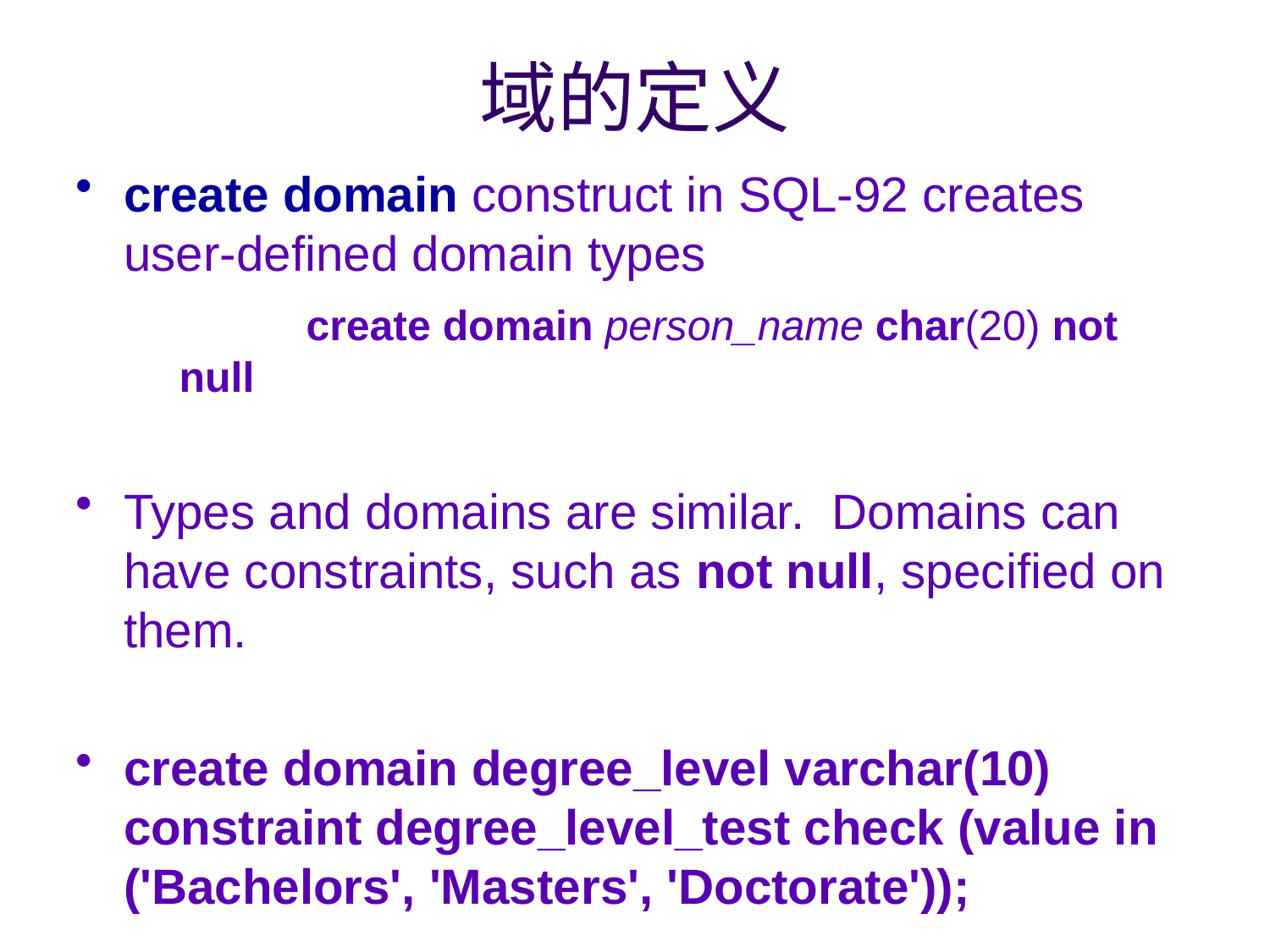

# 域的定义
create domain construct in SQL-92 creates user-defined domain types
		create domain person_name char(20) not null

Types and domains are similar.  Domains can have constraints, such as not null, specified on them.

create domain degree_level varchar(10) constraint degree_level_test check (value in ('Bachelors', 'Masters', 'Doctorate'));